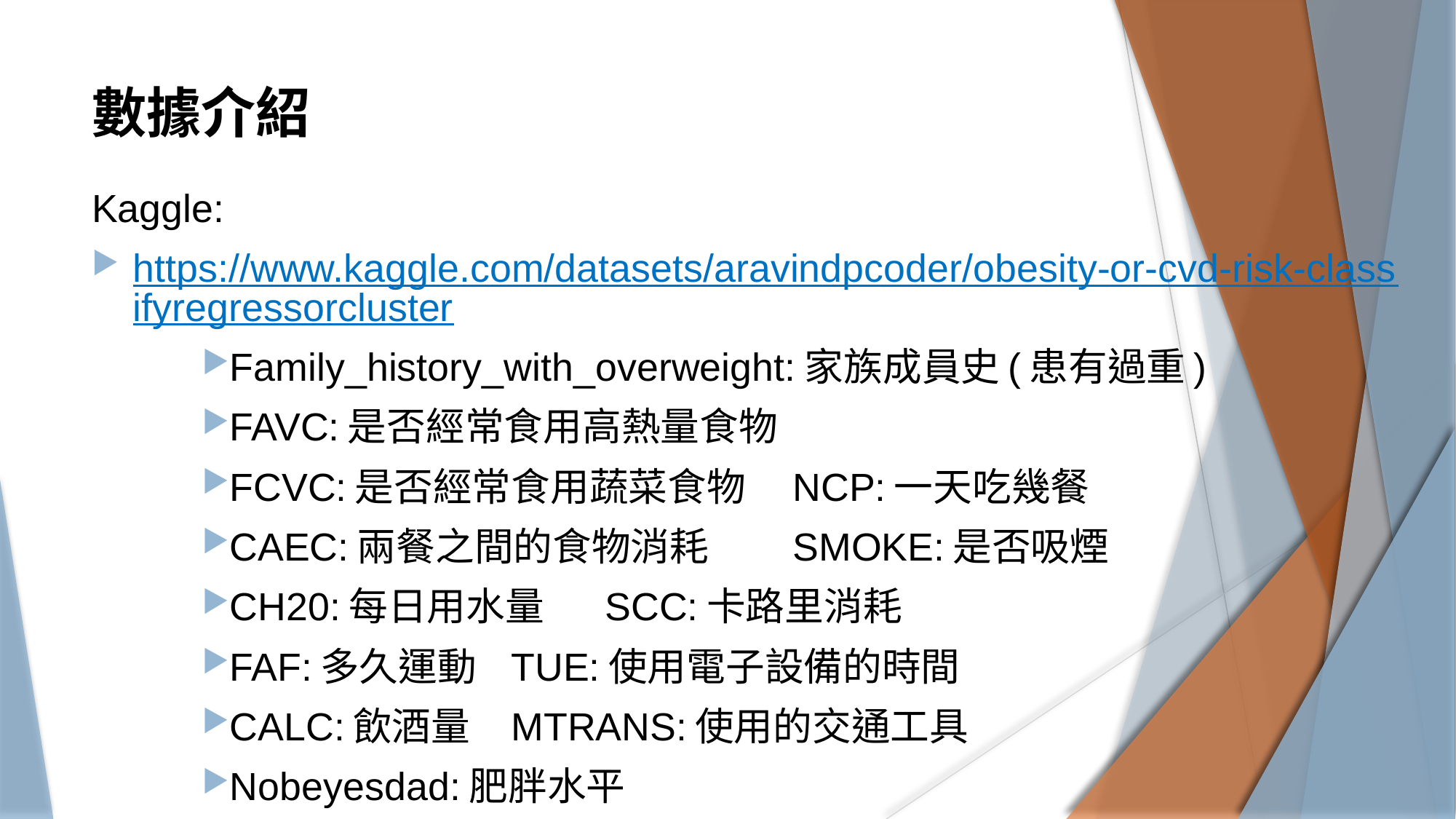

# 數據介紹
Kaggle:
https://www.kaggle.com/datasets/aravindpcoder/obesity-or-cvd-risk-classifyregressorcluster
Family_history_with_overweight:家族成員史(患有過重)
FAVC:是否經常食用高熱量食物
FCVC:是否經常食用蔬菜食物				NCP:一天吃幾餐
CAEC:兩餐之間的食物消耗					SMOKE:是否吸煙
CH20:每日用水量							SCC:卡路里消耗
FAF:多久運動								TUE:使用電子設備的時間
CALC:飲酒量									MTRANS:使用的交通工具
Nobeyesdad:肥胖水平